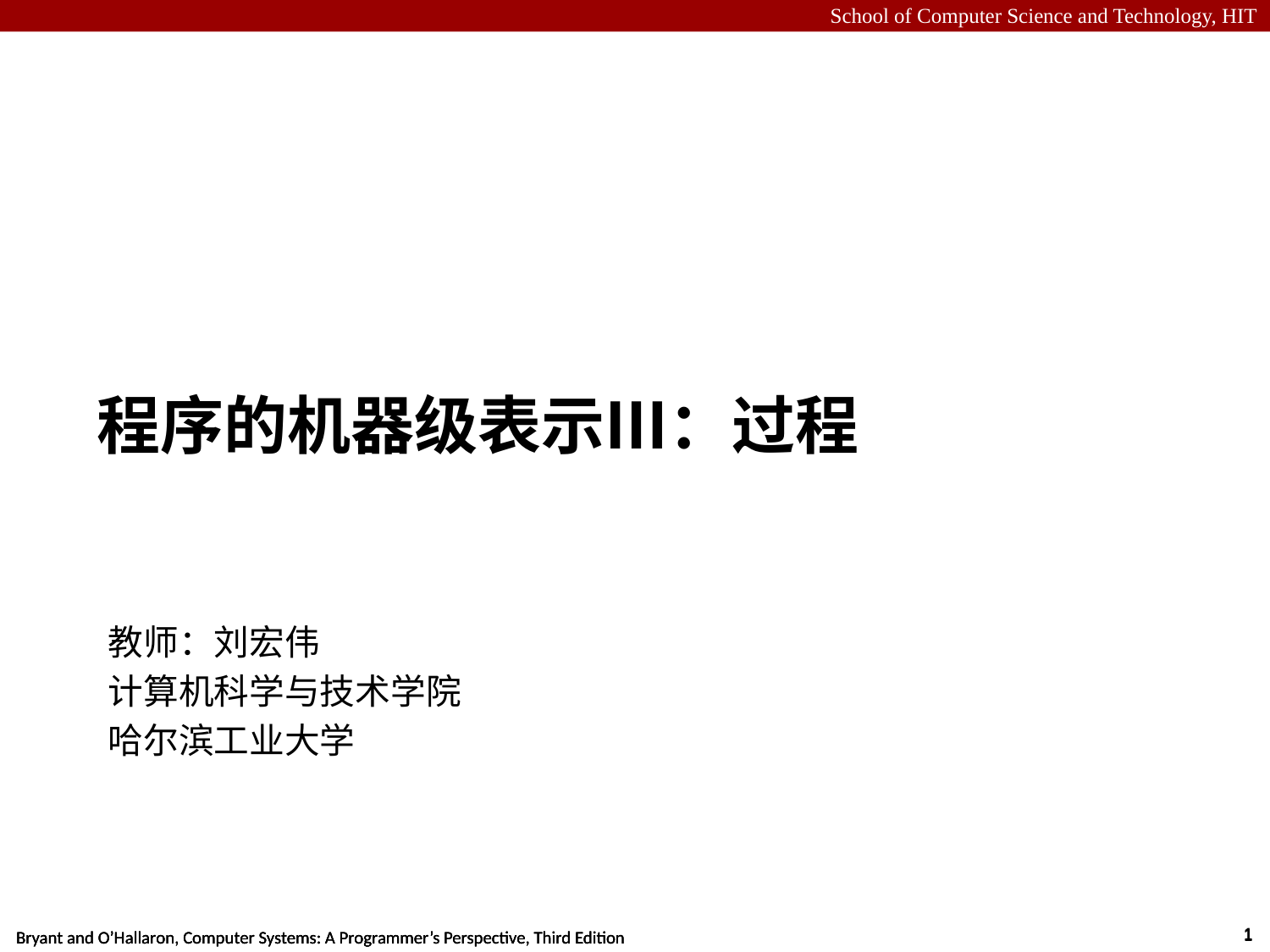

# 程序的机器级表示Ⅲ：过程
教师：刘宏伟
计算机科学与技术学院
哈尔滨工业大学